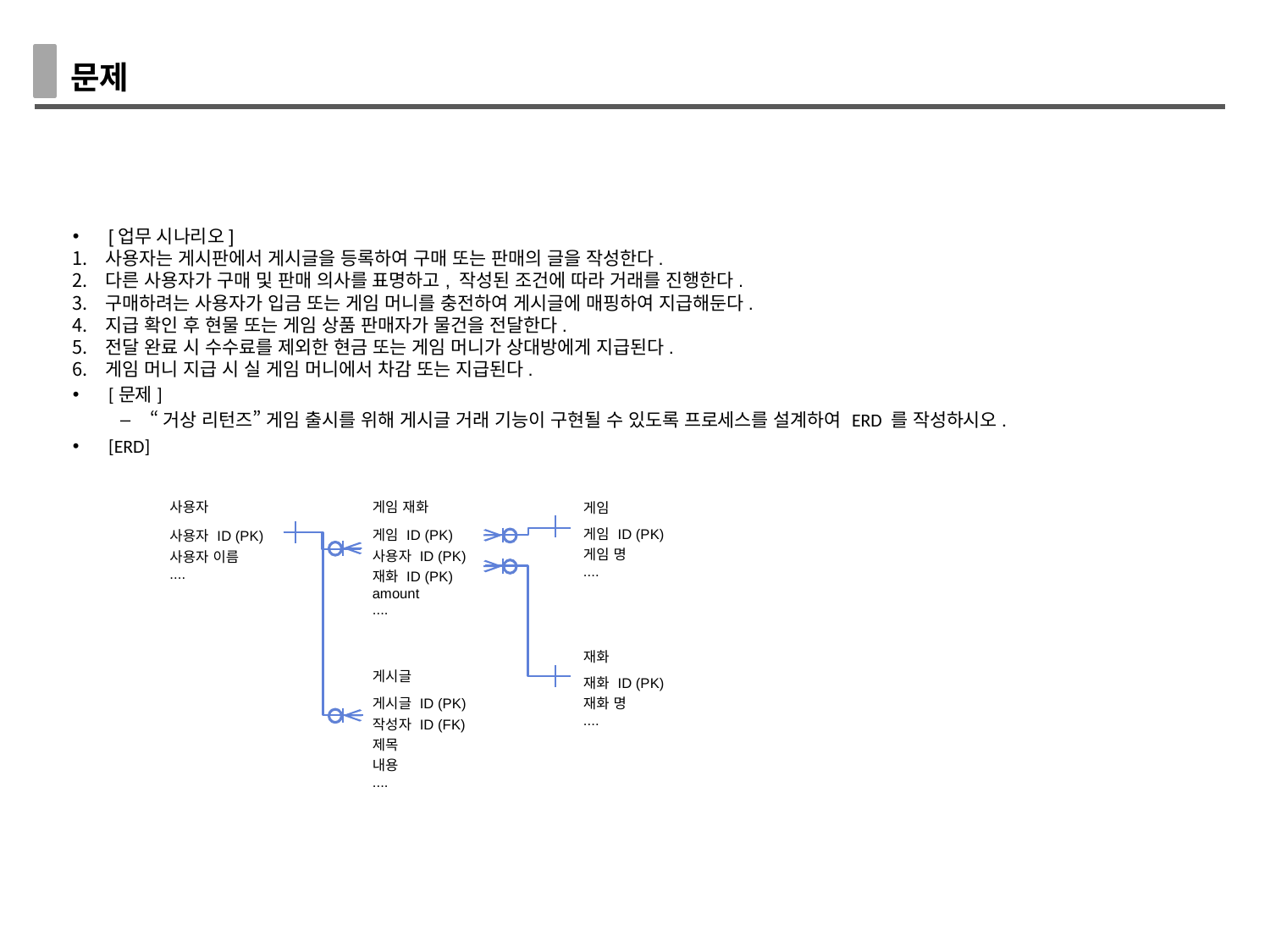

문제
[업무 시나리오]
사용자는 게시판에서 게시글을 등록하여 구매 또는 판매의 글을 작성한다.
다른 사용자가 구매 및 판매 의사를 표명하고, 작성된 조건에 따라 거래를 진행한다.
구매하려는 사용자가 입금 또는 게임 머니를 충전하여 게시글에 매핑하여 지급해둔다.
지급 확인 후 현물 또는 게임 상품 판매자가 물건을 전달한다.
전달 완료 시 수수료를 제외한 현금 또는 게임 머니가 상대방에게 지급된다.
게임 머니 지급 시 실 게임 머니에서 차감 또는 지급된다.
[문제]
“거상 리턴즈” 게임 출시를 위해 게시글 거래 기능이 구현될 수 있도록 프로세스를 설계하여 ERD 를 작성하시오.
[ERD]
| 사용자 |
| --- |
| 사용자 ID (PK) 사용자 이름 .... |
| 게임 재화 |
| --- |
| 게임 ID (PK) 사용자 ID (PK) 재화 ID (PK) amount .... |
| 게임 |
| --- |
| 게임 ID (PK) 게임 명 .... |

| 재화 |
| --- |
| 재화 ID (PK) 재화 명 .... |
| 게시글 |
| --- |
| 게시글 ID (PK) 작성자 ID (FK) 제목 내용 .... |